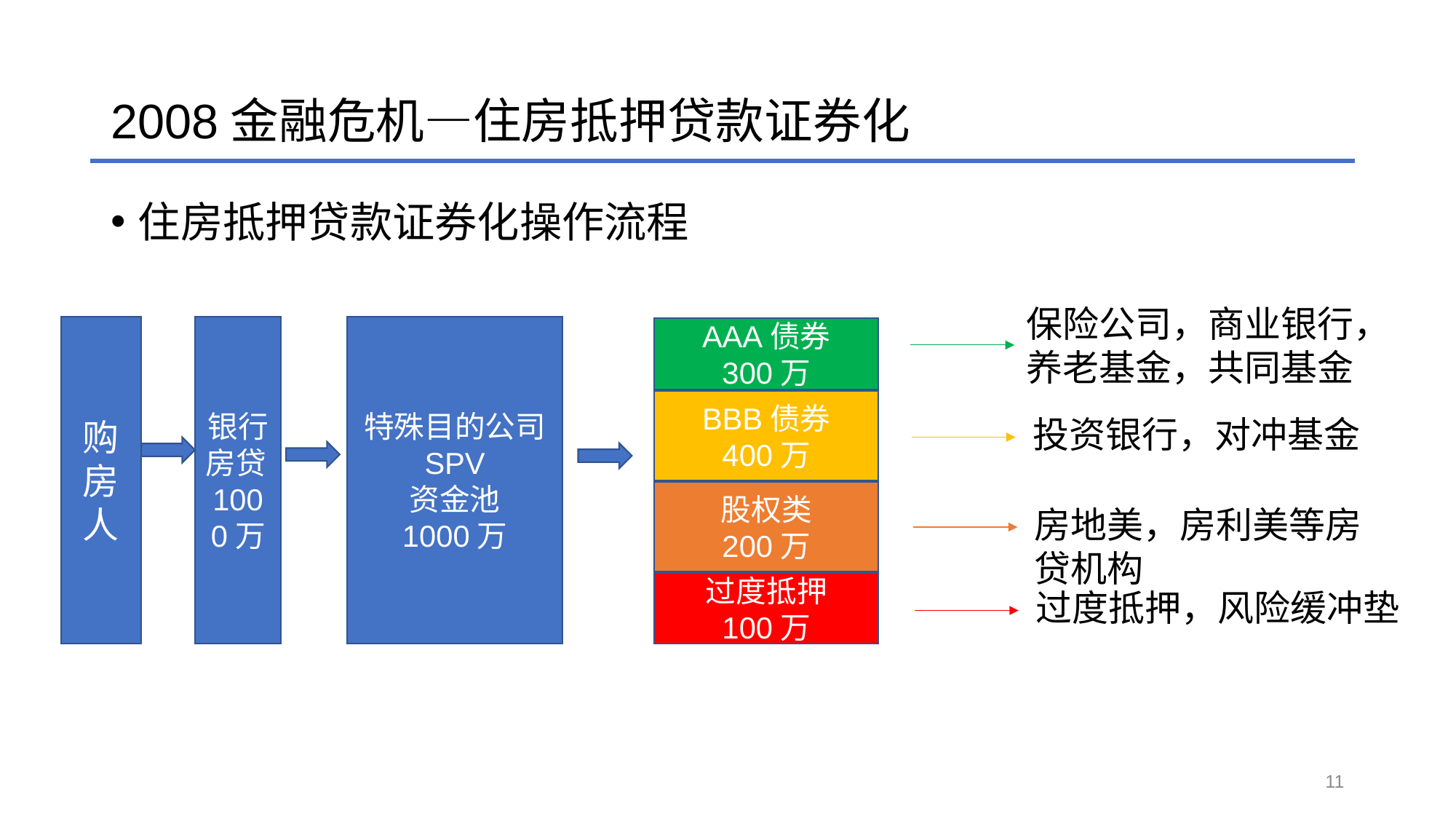

# 2008金融危机—住房抵押贷款证券化
住房抵押贷款证券化操作流程
保险公司，商业银行，养老基金，共同基金
购房人
特殊目的公司
SPV
资金池
1000万
银行房贷1000万
AAA债券
300万
BBB债券
400万
股权类
200万
过度抵押
100万
投资银行，对冲基金

房地美，房利美等房贷机构
过度抵押，风险缓冲垫
11